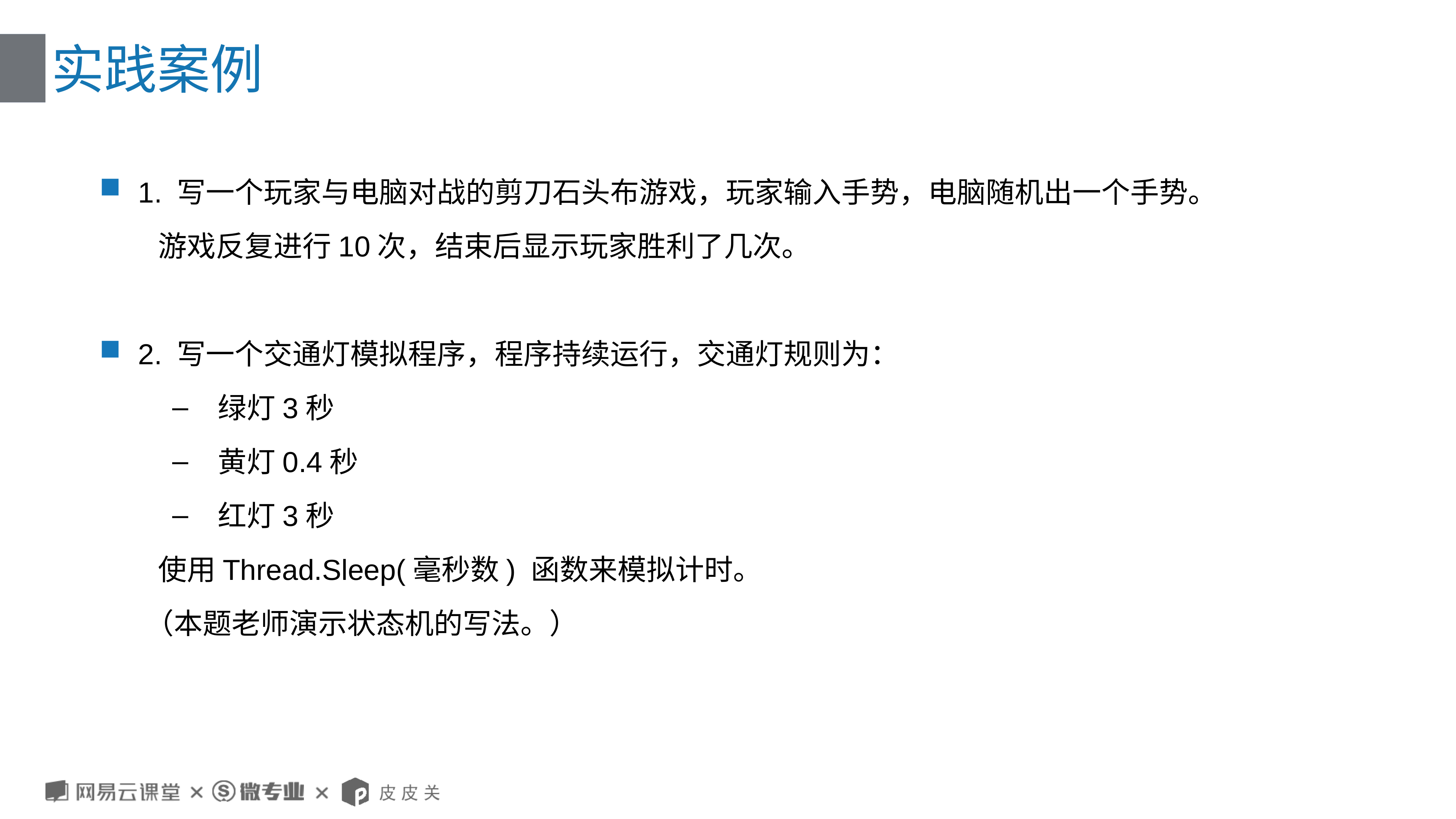

# 实践案例
1. 写一个玩家与电脑对战的剪刀石头布游戏，玩家输入手势，电脑随机出一个手势。
        游戏反复进行10次，结束后显示玩家胜利了几次。

2. 写一个交通灯模拟程序，程序持续运行，交通灯规则为：
绿灯3秒
黄灯0.4秒
红灯3秒
        使用Thread.Sleep(毫秒数) 函数来模拟计时。
      （本题老师演示状态机的写法。）